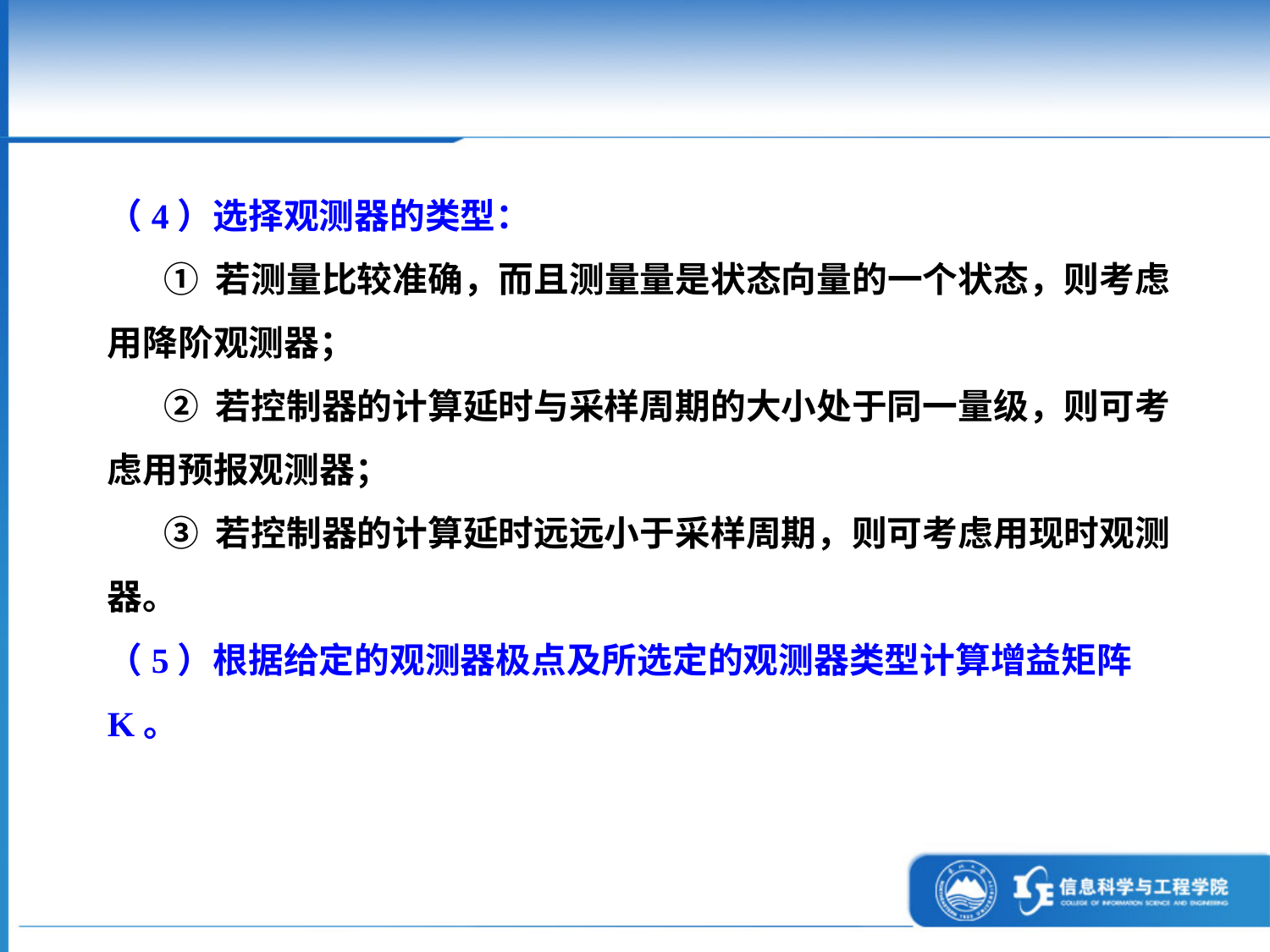

（4）选择观测器的类型：
       ① 若测量比较准确，而且测量量是状态向量的一个状态，则考虑用降阶观测器；
       ② 若控制器的计算延时与采样周期的大小处于同一量级，则可考虑用预报观测器；
       ③ 若控制器的计算延时远远小于采样周期，则可考虑用现时观测器。
（5）根据给定的观测器极点及所选定的观测器类型计算增益矩阵K。